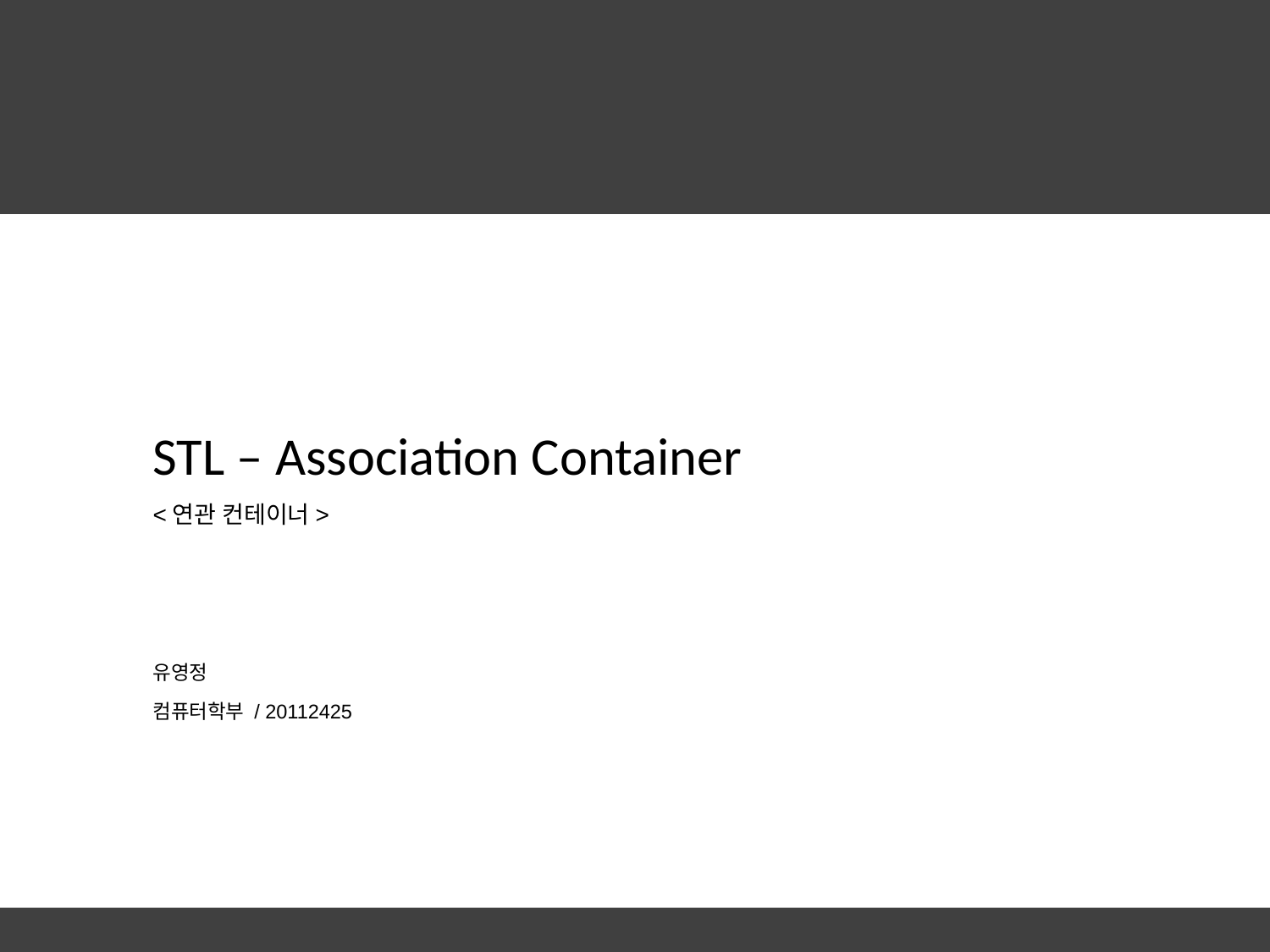

# STL – Association Container
<연관 컨테이너>
유영정
컴퓨터학부 / 20112425